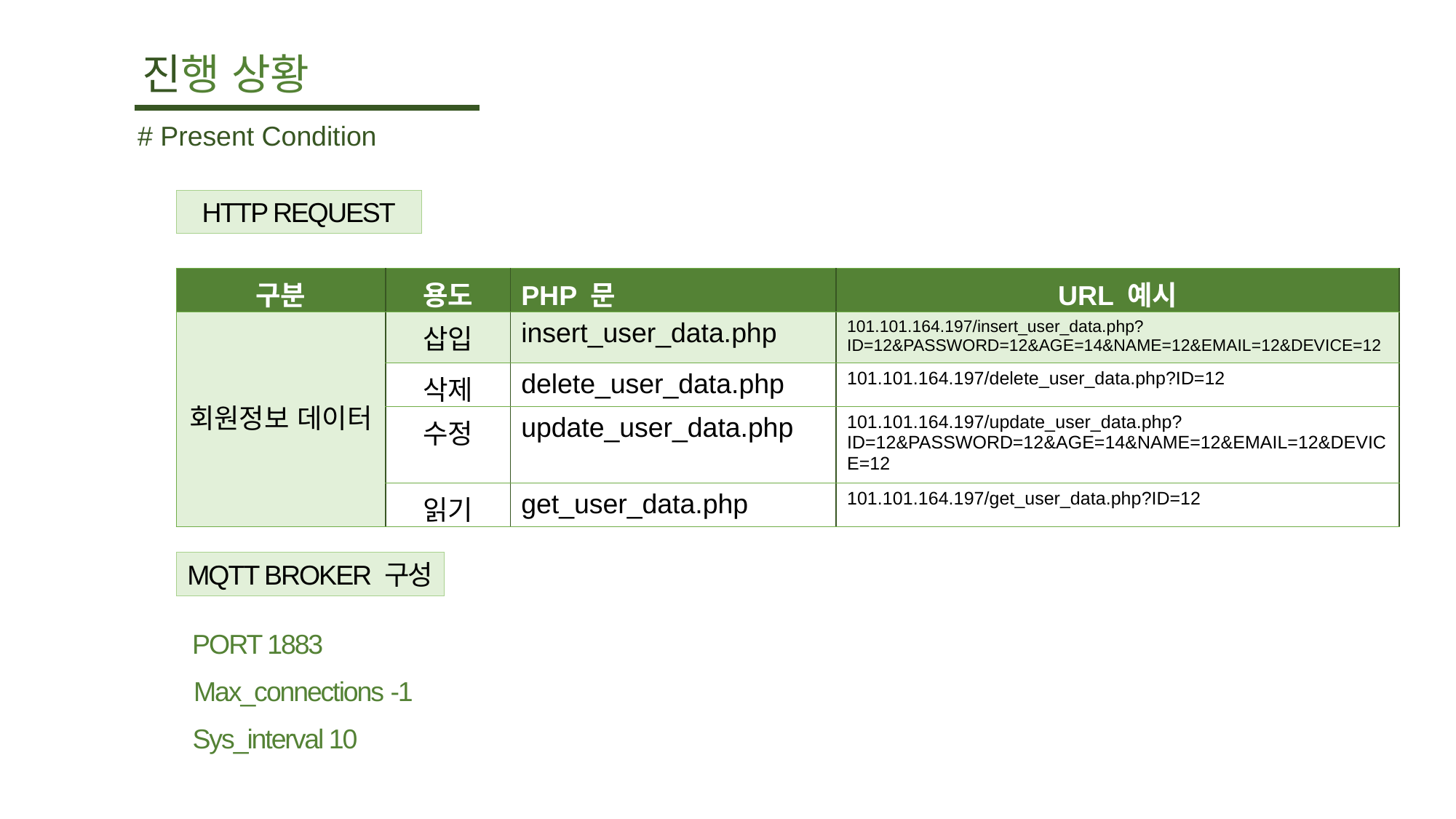

진행 상황
# Present Condition
HTTP REQUEST
| 구분 | 용도 | PHP 문 | URL 예시 |
| --- | --- | --- | --- |
| 회원정보 데이터 | 삽입 | insert\_user\_data.php | 101.101.164.197/insert\_user\_data.php?ID=12&PASSWORD=12&AGE=14&NAME=12&EMAIL=12&DEVICE=12 |
|  | 삭제 | delete\_user\_data.php | 101.101.164.197/delete\_user\_data.php?ID=12 |
|  | 수정 | update\_user\_data.php | 101.101.164.197/update\_user\_data.php?ID=12&PASSWORD=12&AGE=14&NAME=12&EMAIL=12&DEVICE=12 |
|  | 읽기 | get\_user\_data.php | 101.101.164.197/get\_user\_data.php?ID=12 |
MQTT BROKER 구성
 PORT 1883
Max_connections -1
Sys_interval 10